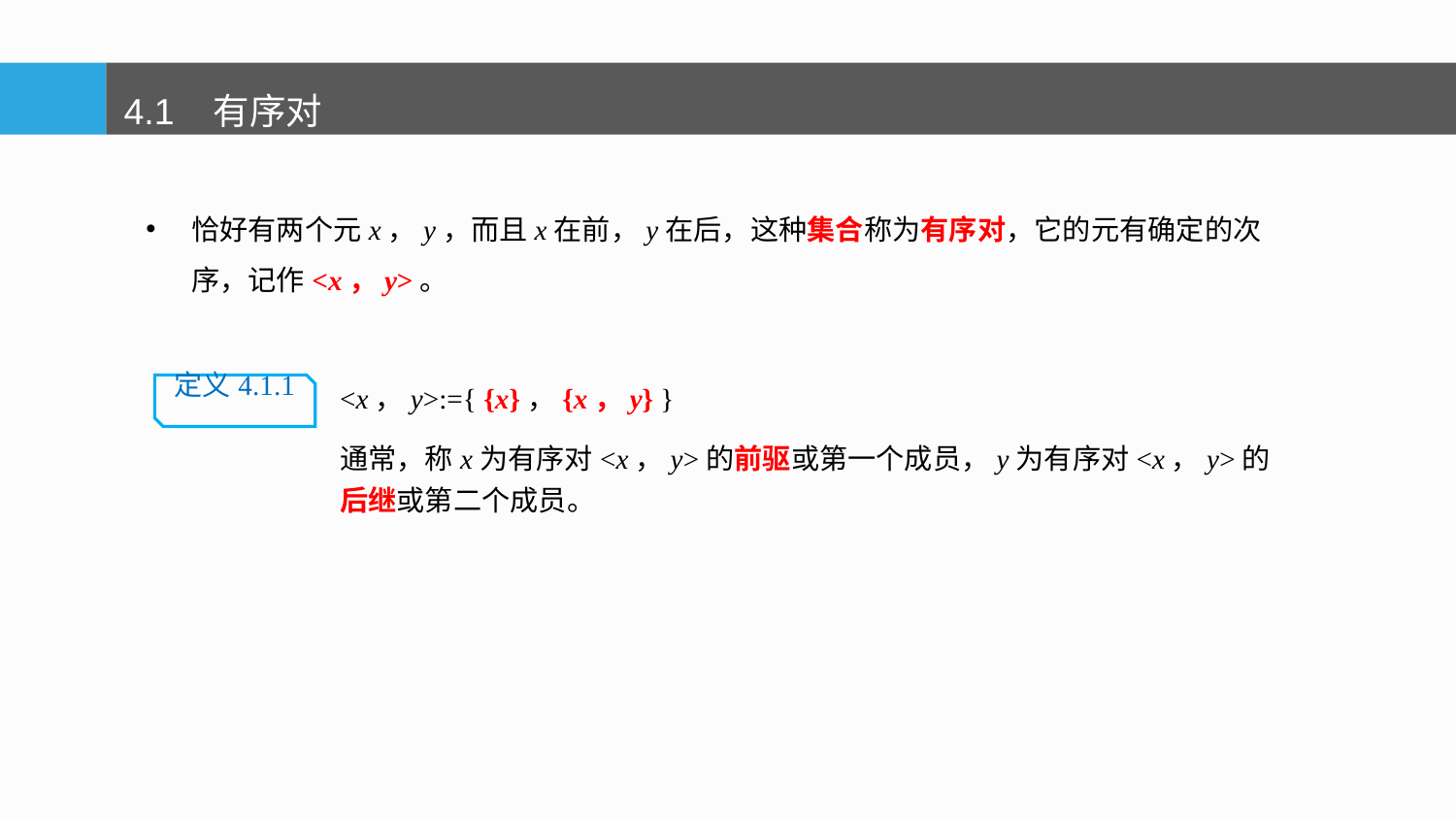

4.1   有序对

恰好有两个元x，y，而且x在前，y在后，这种集合称为有序对，它的元有确定的次序，记作<x，y>。
<x，y>:={ {x}，{x，y} }
通常，称x为有序对<x，y>的前驱或第一个成员，y为有序对<x，y>的
后继或第二个成员。

定义4.1.1